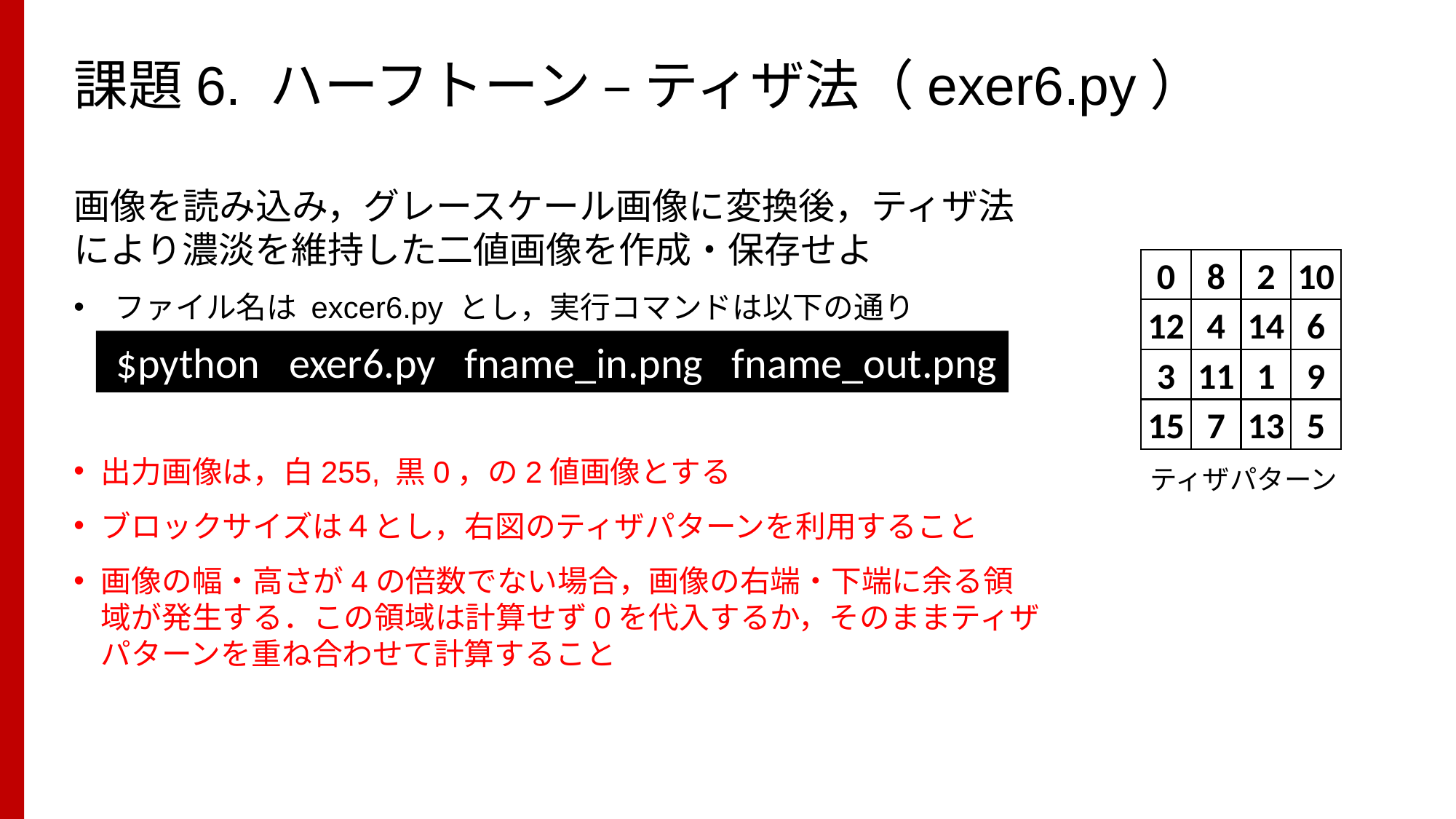

# 課題6. ハーフトーン – ティザ法（exer6.py）
画像を読み込み，グレースケール画像に変換後，ティザ法により濃淡を維持した二値画像を作成・保存せよ
 ファイル名は excer6.py とし，実行コマンドは以下の通り

出力画像は，白255, 黒0，の2値画像とする
ブロックサイズは４とし，右図のティザパターンを利用すること
画像の幅・高さが4の倍数でない場合，画像の右端・下端に余る領域が発生する．この領域は計算せず0を代入するか，そのままティザパターンを重ね合わせて計算すること

0
8
2
10
12
4
14
6
3
11
1
9
15
7
13
5
 $python   exer6.py   fname_in.png   fname_out.png
ティザパターン